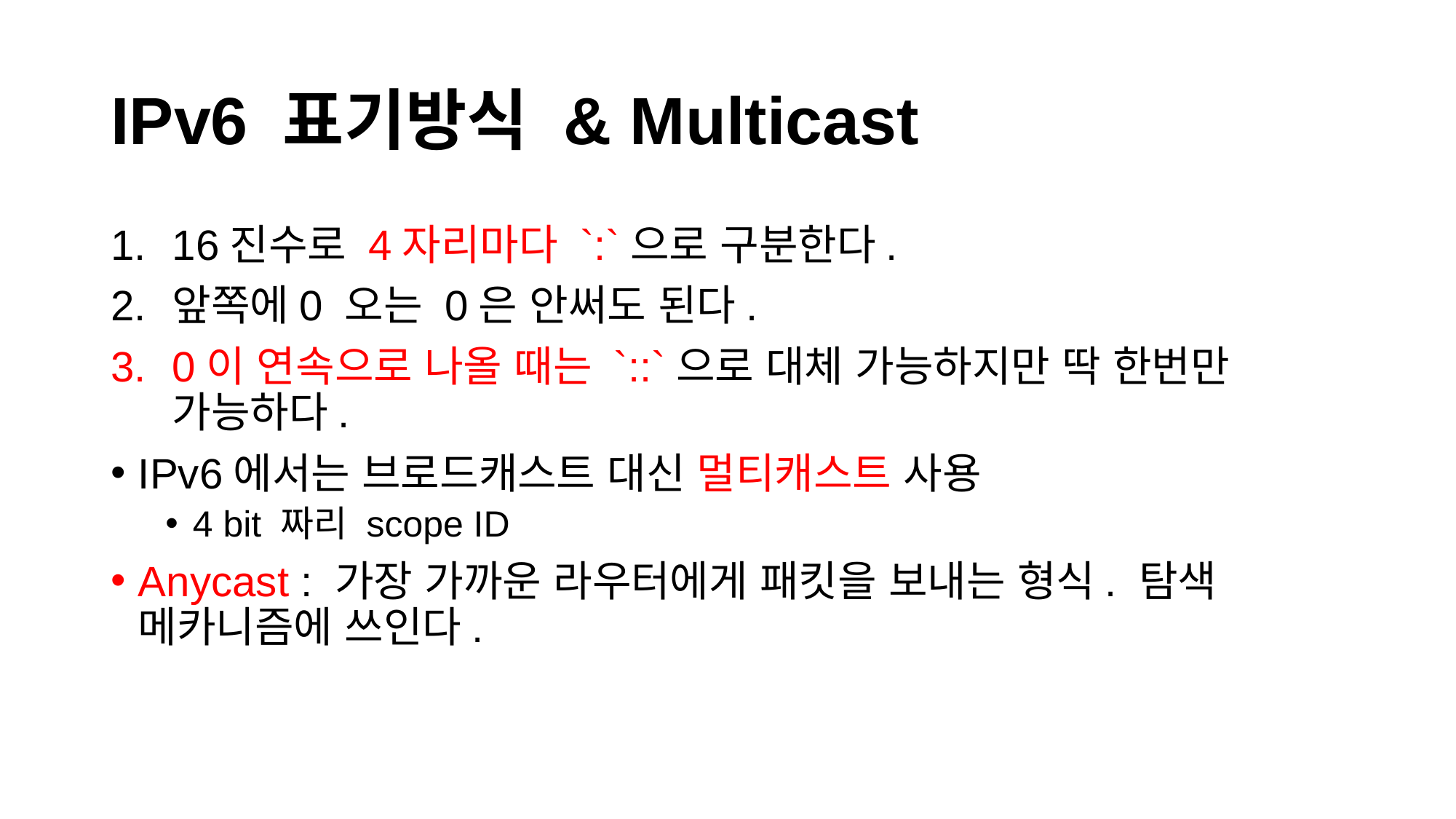

# IPv6 표기방식 & Multicast
16진수로 4자리마다 `:`으로 구분한다.
앞쪽에0 오는 0은 안써도 된다.
0이 연속으로 나올 때는 `::`으로 대체 가능하지만 딱 한번만 가능하다.
IPv6에서는 브로드캐스트 대신 멀티캐스트 사용
4 bit 짜리 scope ID
Anycast : 가장 가까운 라우터에게 패킷을 보내는 형식. 탐색 메카니즘에 쓰인다.